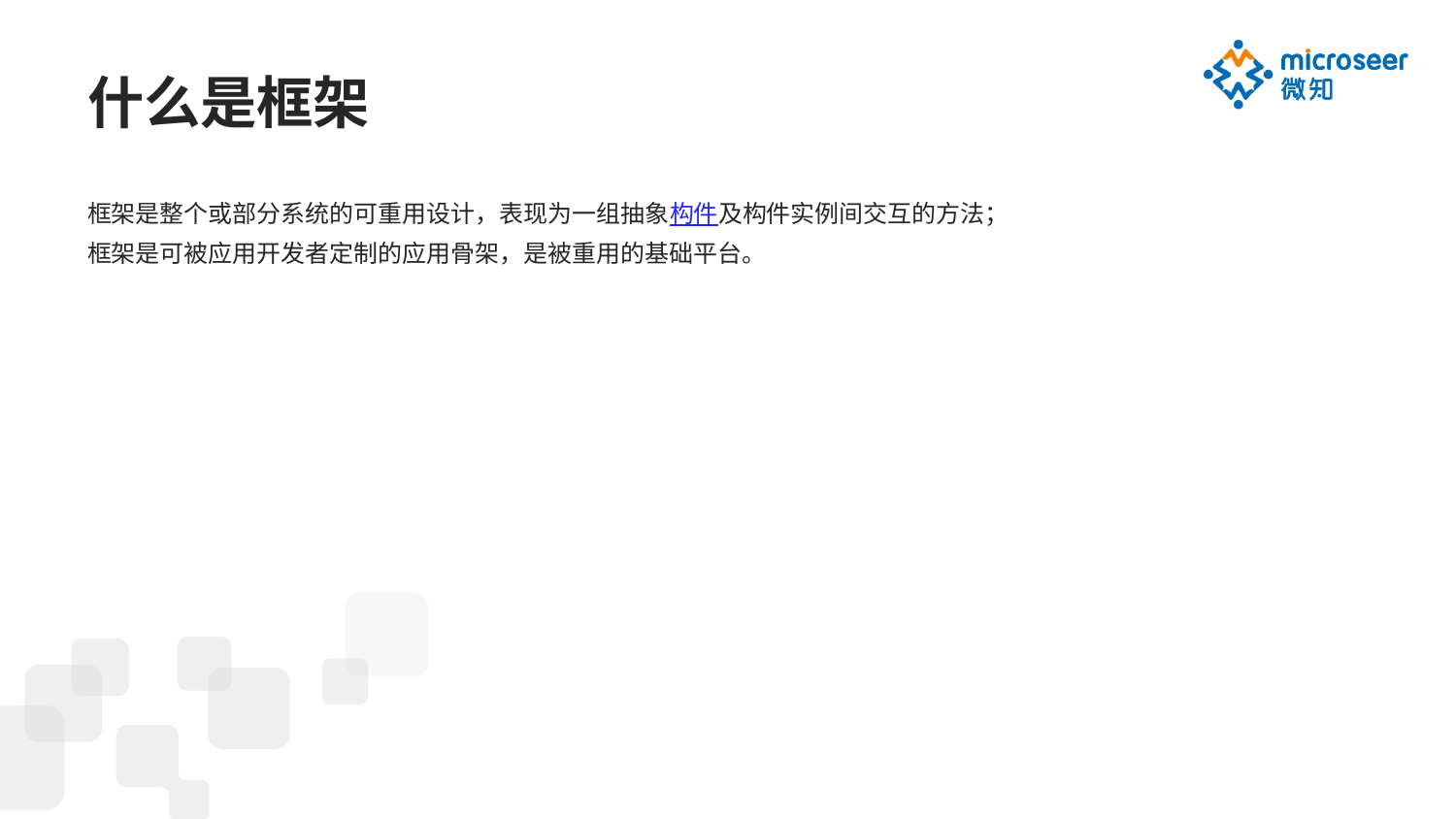

# 什么是框架
框架是整个或部分系统的可重用设计，表现为一组抽象构件及构件实例间交互的方法；
框架是可被应用开发者定制的应用骨架，是被重用的基础平台。